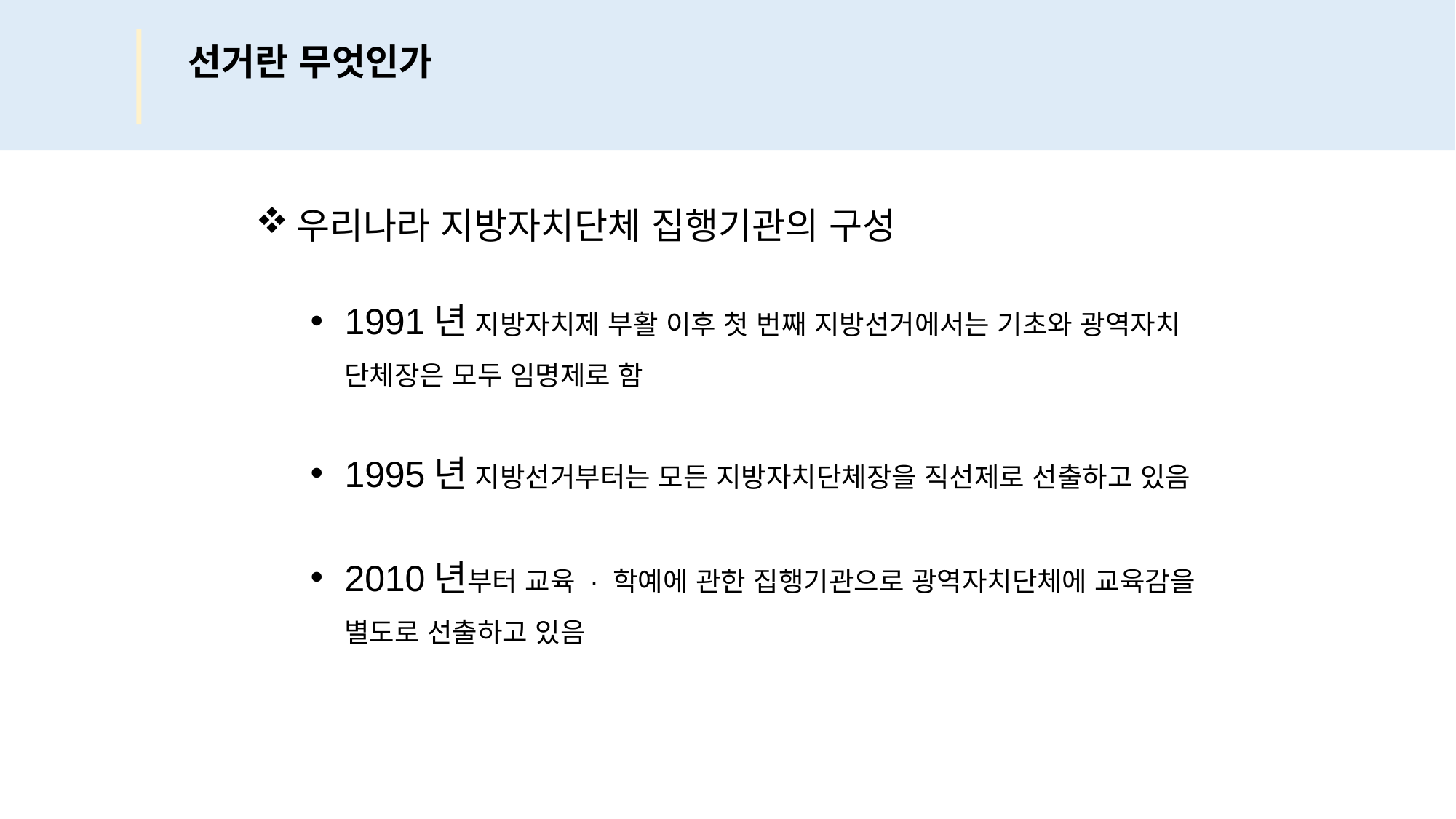

선거란 무엇인가
우리나라 지방자치단체 집행기관의 구성

1991년 지방자치제 부활 이후 첫 번째 지방선거에서는 기초와 광역자치
단체장은 모두 임명제로 함

1995년 지방선거부터는 모든 지방자치단체장을 직선제로 선출하고 있음

2010년부터 교육 · 학예에 관한 집행기관으로 광역자치단체에 교육감을
별도로 선출하고 있음